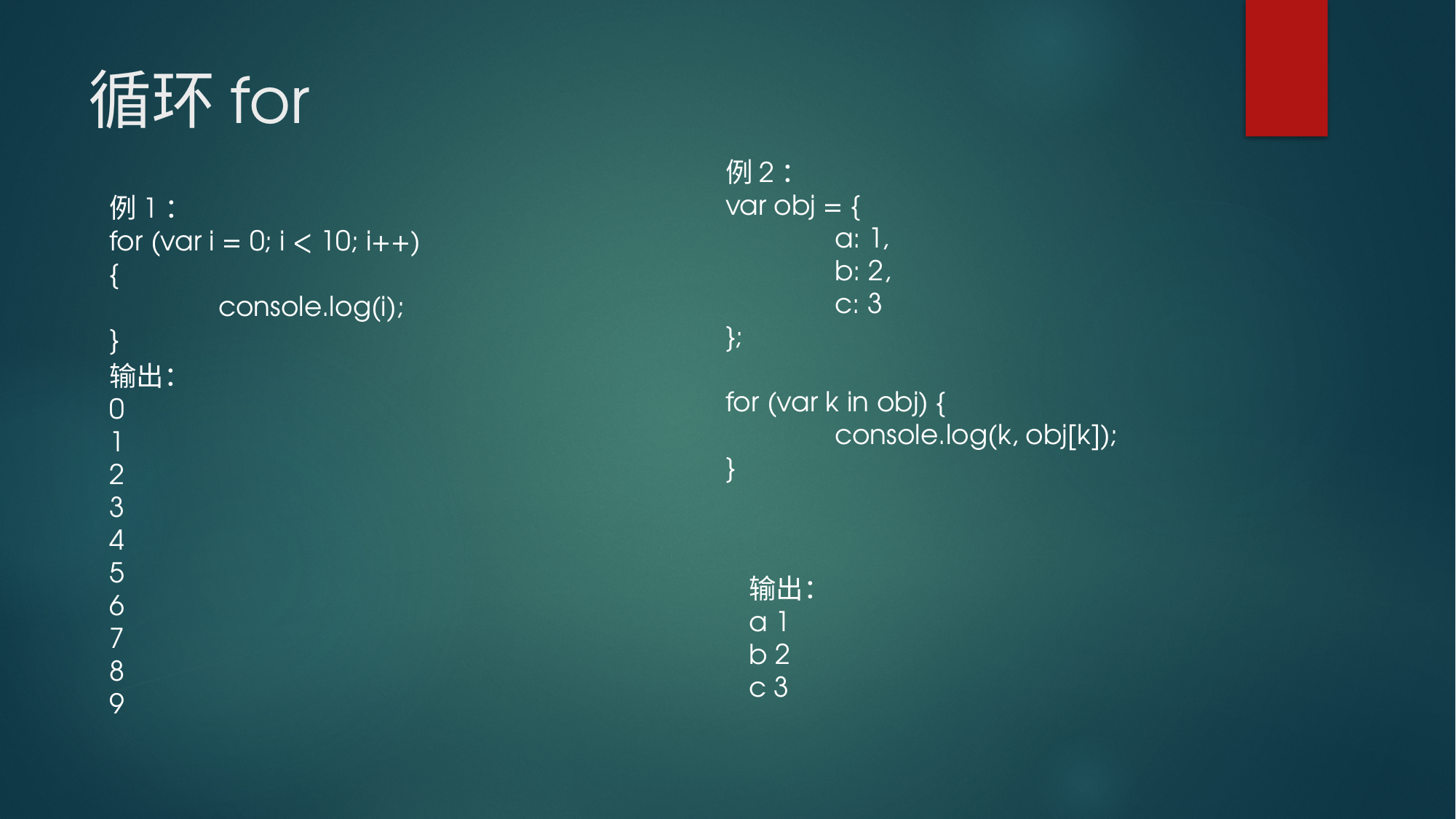

# 循环for
例2：
var obj = {
	a: 1,
	b: 2,
	c: 3
};
for (var k in obj) {
	console.log(k, obj[k]);
}
例1：
for (var i = 0; i < 10; i++) {
	console.log(i);
}

输出：
0
1
2
3
4
5
6
7
8
9
输出：
a 1
b 2
c 3